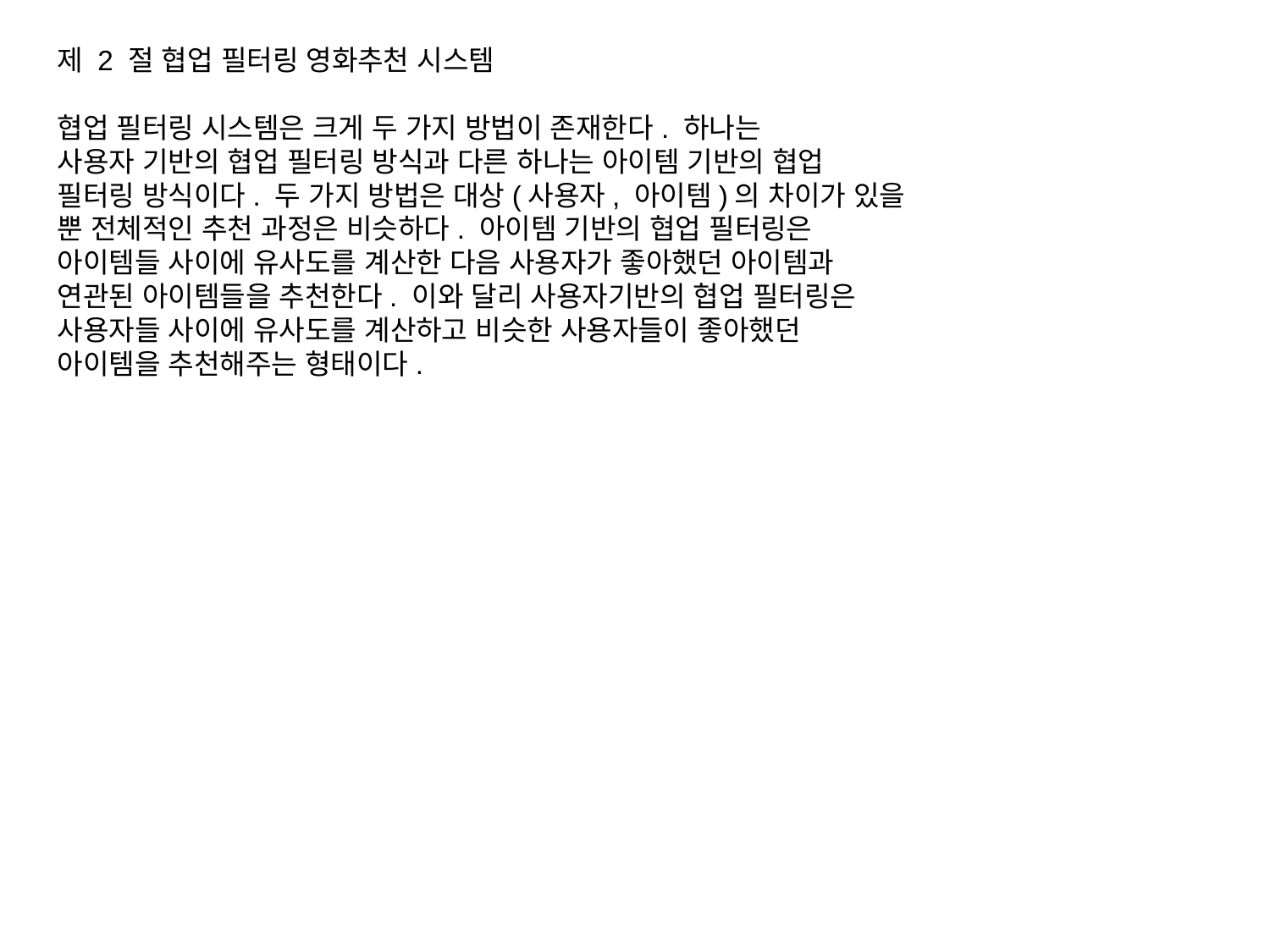

제 2 절 협업 필터링 영화추천 시스템

협업 필터링 시스템은 크게 두 가지 방법이 존재한다. 하나는
사용자 기반의 협업 필터링 방식과 다른 하나는 아이템 기반의 협업
필터링 방식이다. 두 가지 방법은 대상(사용자, 아이템)의 차이가 있을
뿐 전체적인 추천 과정은 비슷하다. 아이템 기반의 협업 필터링은
아이템들 사이에 유사도를 계산한 다음 사용자가 좋아했던 아이템과
연관된 아이템들을 추천한다. 이와 달리 사용자기반의 협업 필터링은
사용자들 사이에 유사도를 계산하고 비슷한 사용자들이 좋아했던
아이템을 추천해주는 형태이다.